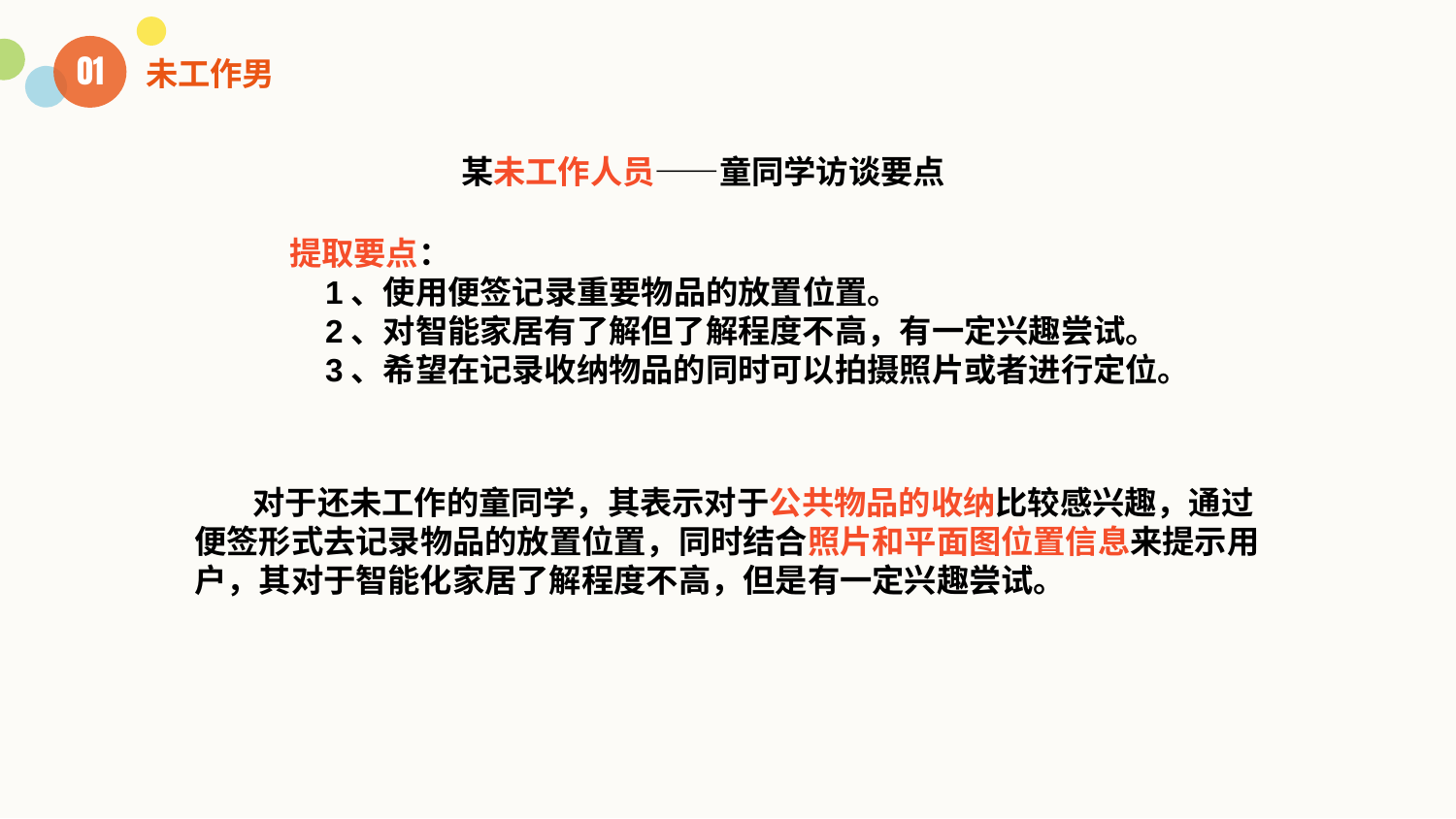

01
未工作男

某未工作人员——童同学访谈要点
提取要点：
    1、使用便签记录重要物品的放置位置。
    2、对智能家居有了解但了解程度不高，有一定兴趣尝试。
    3、希望在记录收纳物品的同时可以拍摄照片或者进行定位。

       对于还未工作的童同学，其表示对于公共物品的收纳比较感兴趣，通过便签形式去记录物品的放置位置，同时结合照片和平面图位置信息来提示用户，其对于智能化家居了解程度不高，但是有一定兴趣尝试。